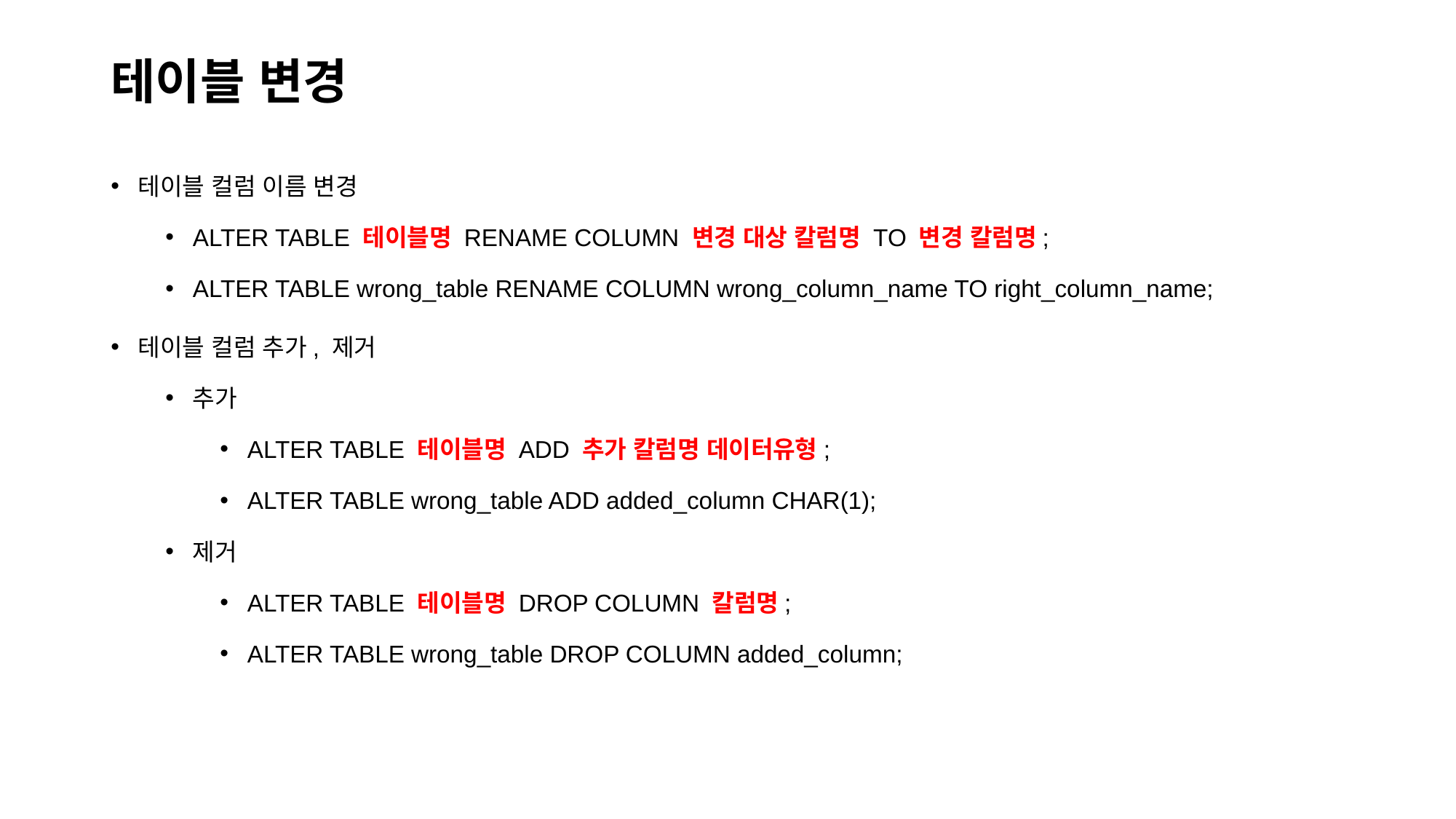

# 테이블 변경
테이블 컬럼 이름 변경
ALTER TABLE 테이블명 RENAME COLUMN 변경 대상 칼럼명 TO 변경 칼럼명;
ALTER TABLE wrong_table RENAME COLUMN wrong_column_name TO right_column_name;
테이블 컬럼 추가, 제거
추가
ALTER TABLE 테이블명 ADD 추가 칼럼명 데이터유형;
ALTER TABLE wrong_table ADD added_column CHAR(1);
제거
ALTER TABLE 테이블명 DROP COLUMN 칼럼명;
ALTER TABLE wrong_table DROP COLUMN added_column;